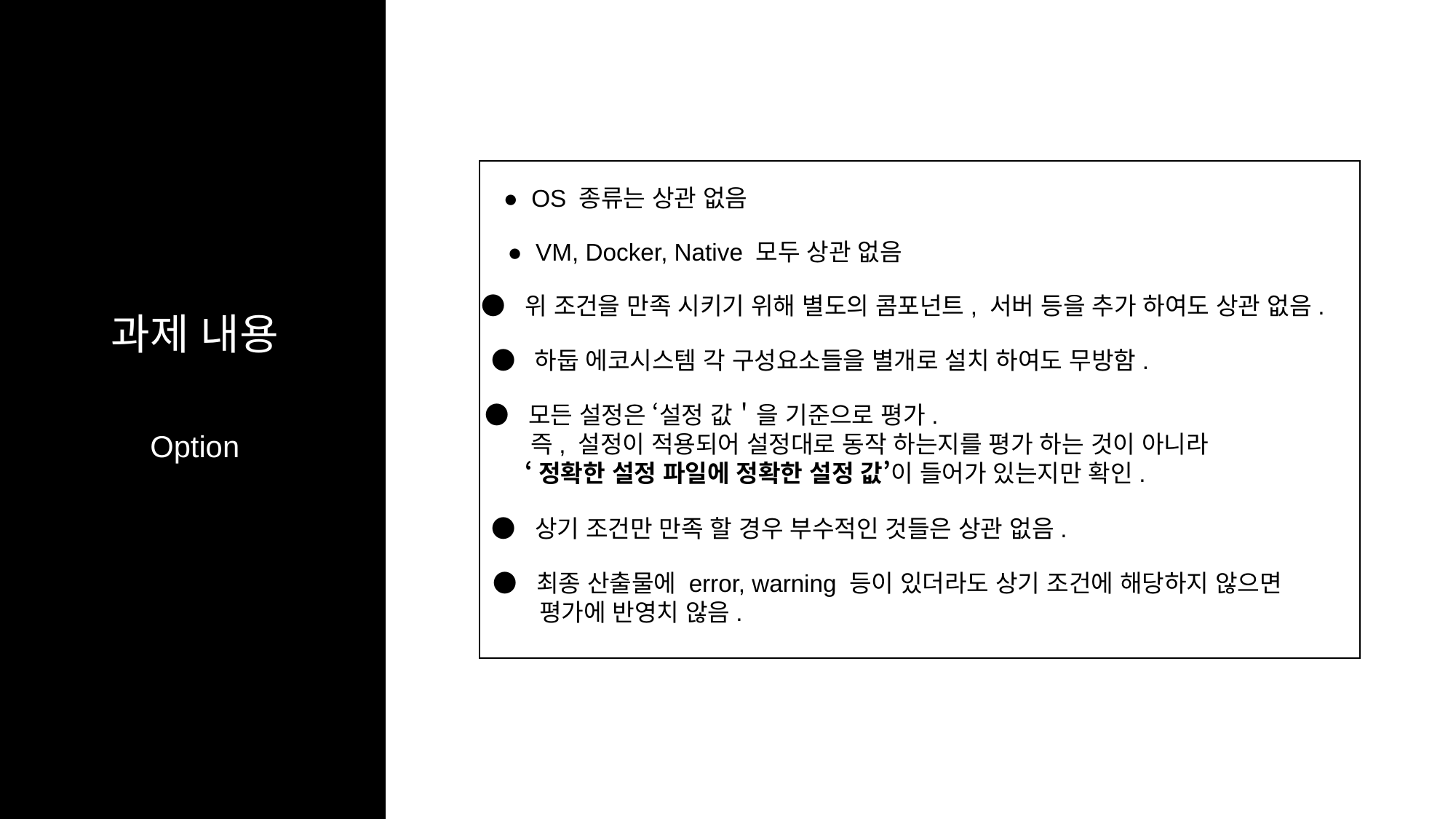

●  OS 종류는 상관 없음
●  VM, Docker, Native 모두 상관 없음
●  위 조건을 만족 시키기 위해 별도의 콤포넌트, 서버 등을 추가 하여도 상관 없음.
●  하둡 에코시스템 각 구성요소들을 별개로 설치 하여도 무방함.
●  모든 설정은 ‘설정 값＇을 기준으로 평가.
      즉, 설정이 적용되어 설정대로 동작 하는지를 평가 하는 것이 아니라
      ‘정확한 설정 파일에 정확한 설정 값’이 들어가 있는지만 확인.
●  상기 조건만 만족 할 경우 부수적인 것들은 상관 없음.
●  최종 산출물에 error, warning 등이 있더라도 상기 조건에 해당하지 않으면
      평가에 반영치 않음.
과제 내용
Option